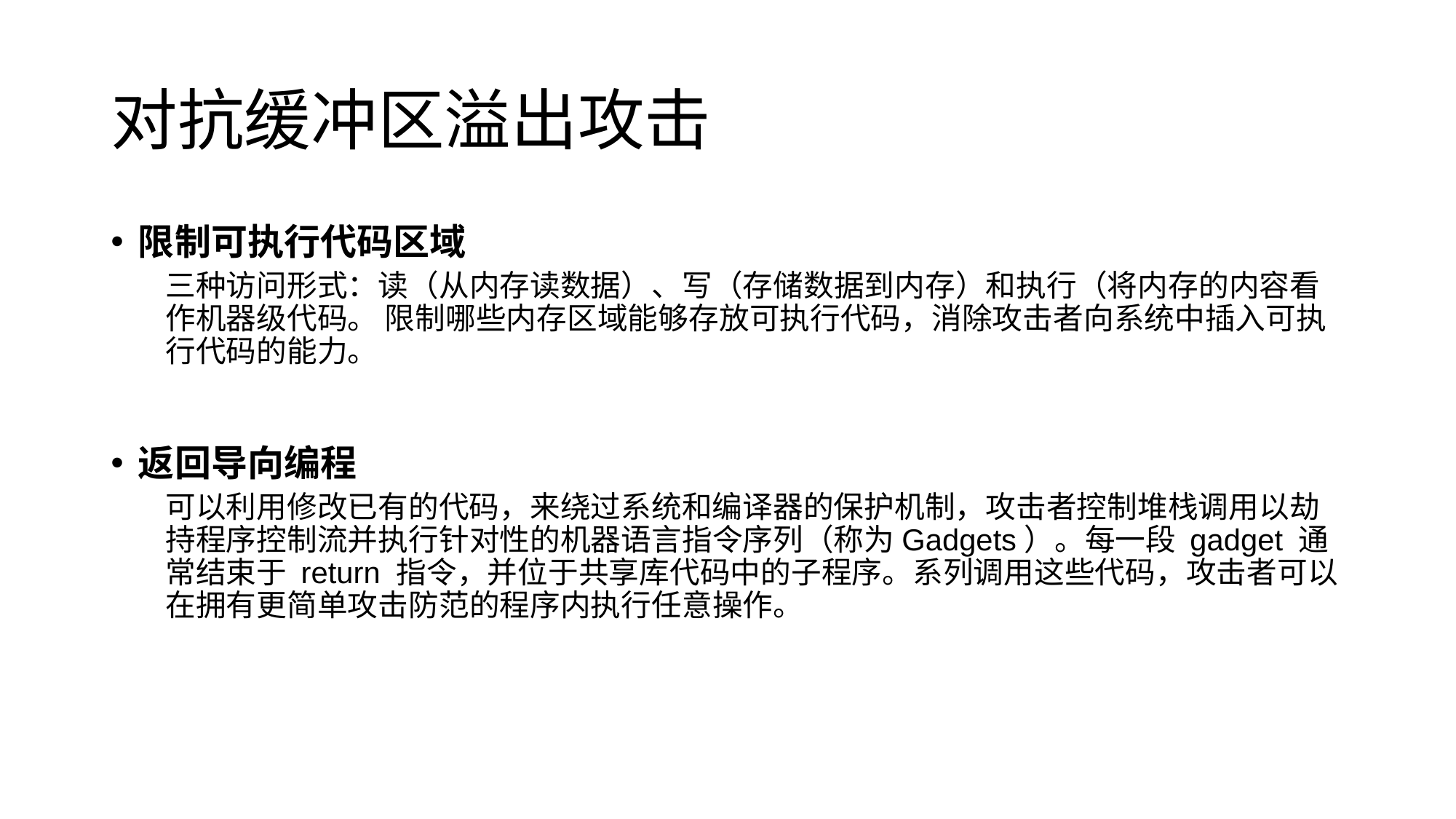

# 对抗缓冲区溢出攻击
限制可执行代码区域
三种访问形式：读（从内存读数据）、写（存储数据到内存）和执行（将内存的内容看作机器级代码。 限制哪些内存区域能够存放可执行代码，消除攻击者向系统中插入可执行代码的能力。

返回导向编程
可以利用修改已有的代码，来绕过系统和编译器的保护机制，攻击者控制堆栈调用以劫持程序控制流并执行针对性的机器语言指令序列（称为Gadgets）。每一段 gadget 通常结束于 return 指令，并位于共享库代码中的子程序。系列调用这些代码，攻击者可以在拥有更简单攻击防范的程序内执行任意操作。